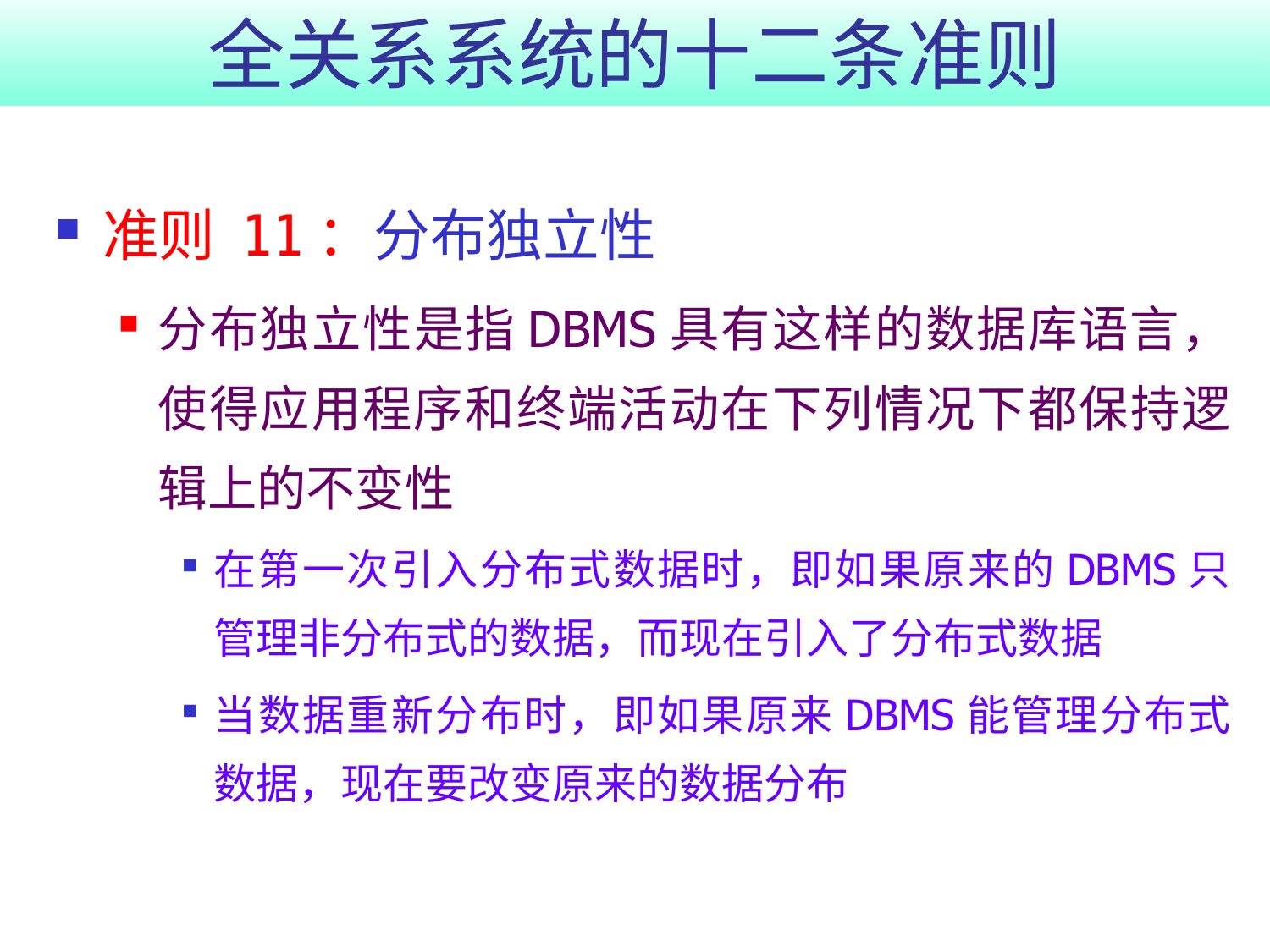

# 全关系系统的十二条准则
准则 11：分布独立性
分布独立性是指DBMS具有这样的数据库语言，使得应用程序和终端活动在下列情况下都保持逻辑上的不变性
在第一次引入分布式数据时，即如果原来的DBMS只管理非分布式的数据，而现在引入了分布式数据
当数据重新分布时，即如果原来DBMS能管理分布式数据，现在要改变原来的数据分布